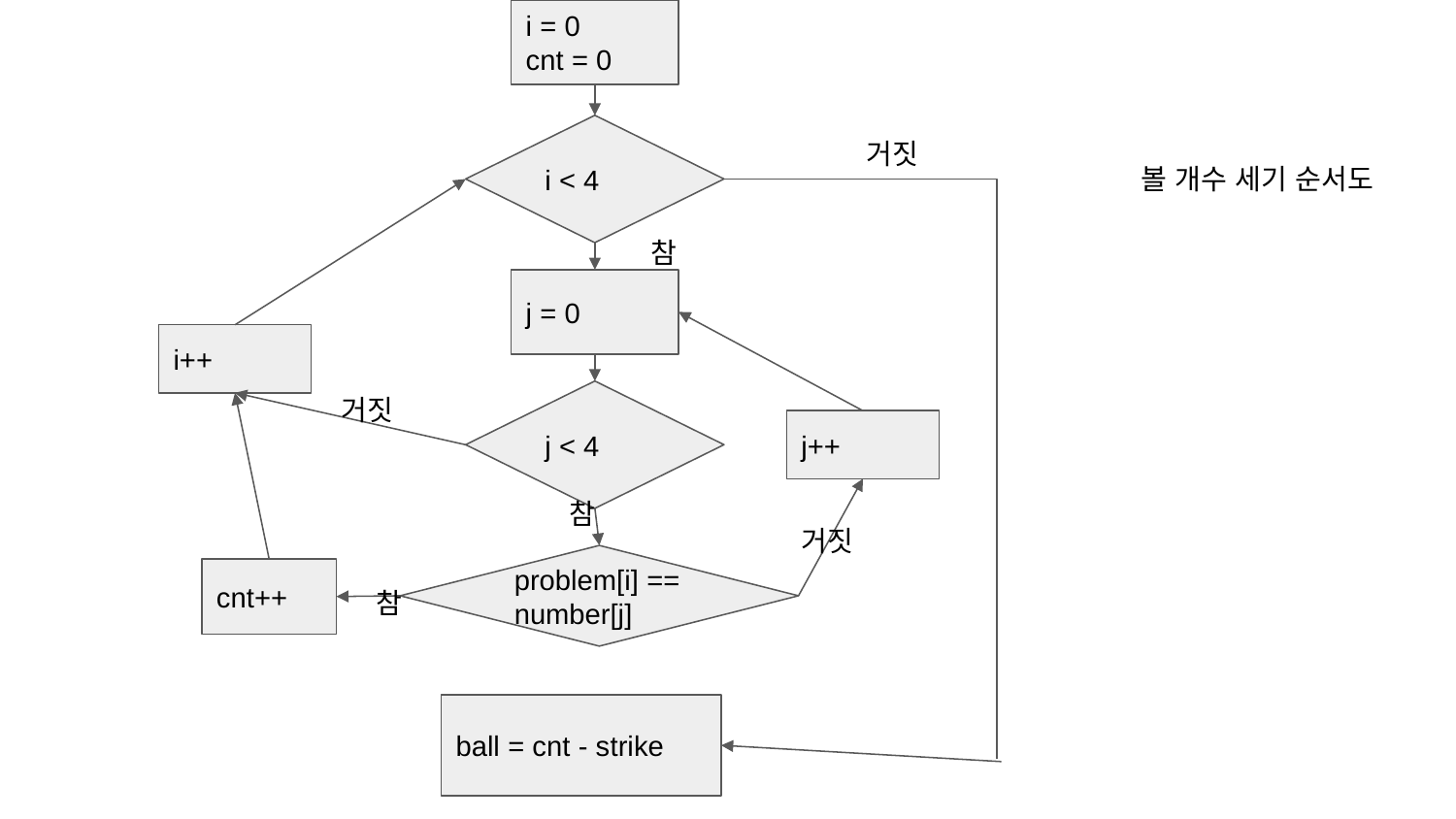

i = 0
cnt = 0
i < 4
거짓
볼 개수 세기 순서도
참
j = 0
i++
거짓
j < 4
j++
참
거짓
problem[i] == number[j]
cnt++
참
ball = cnt - strike